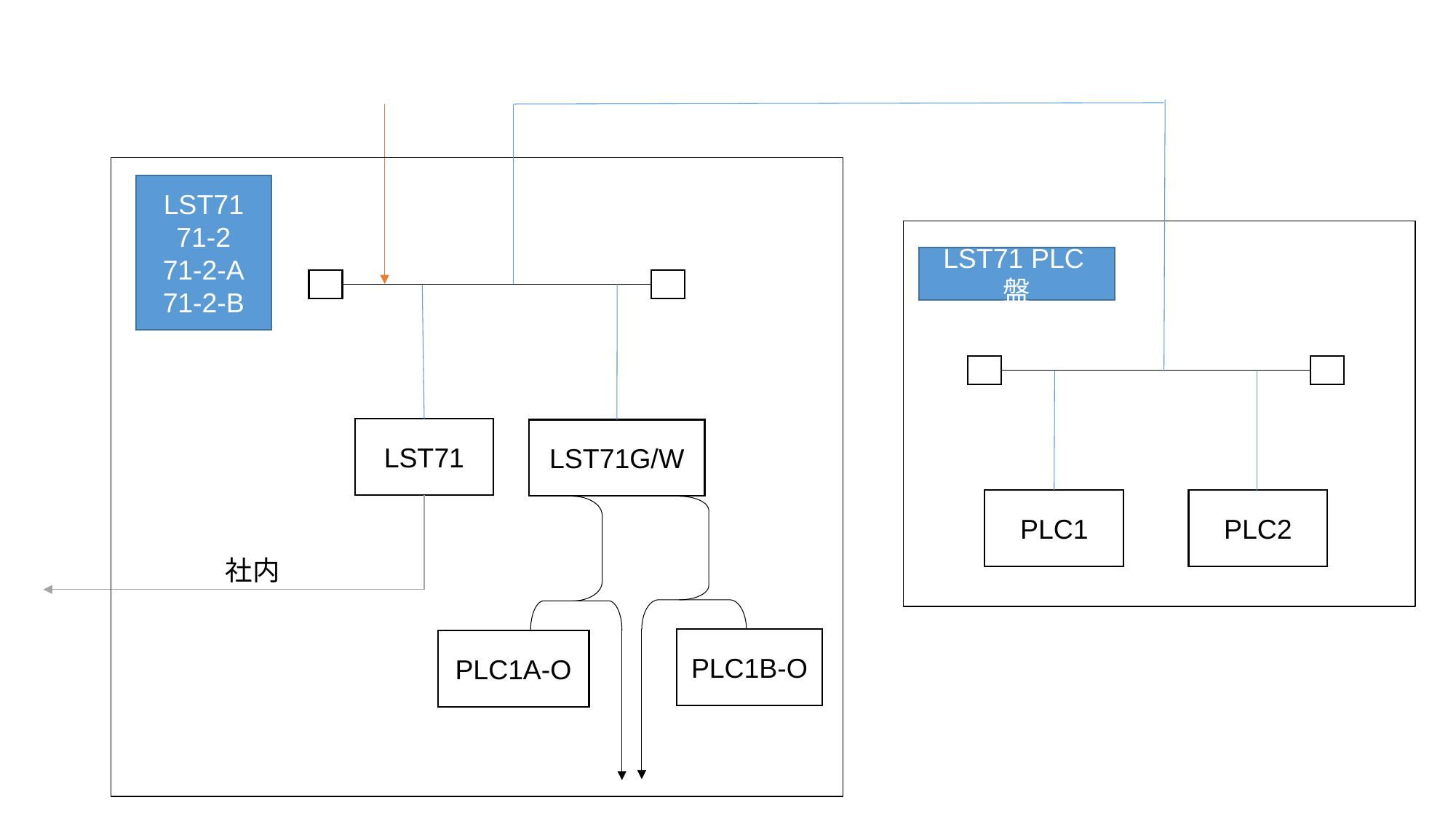

LST71
71-2
71-2-A
71-2-B

LST71 PLC盤

LST71
LST71G/W
PLC1
PLC2

社内

PLC1B-O
PLC1A-O